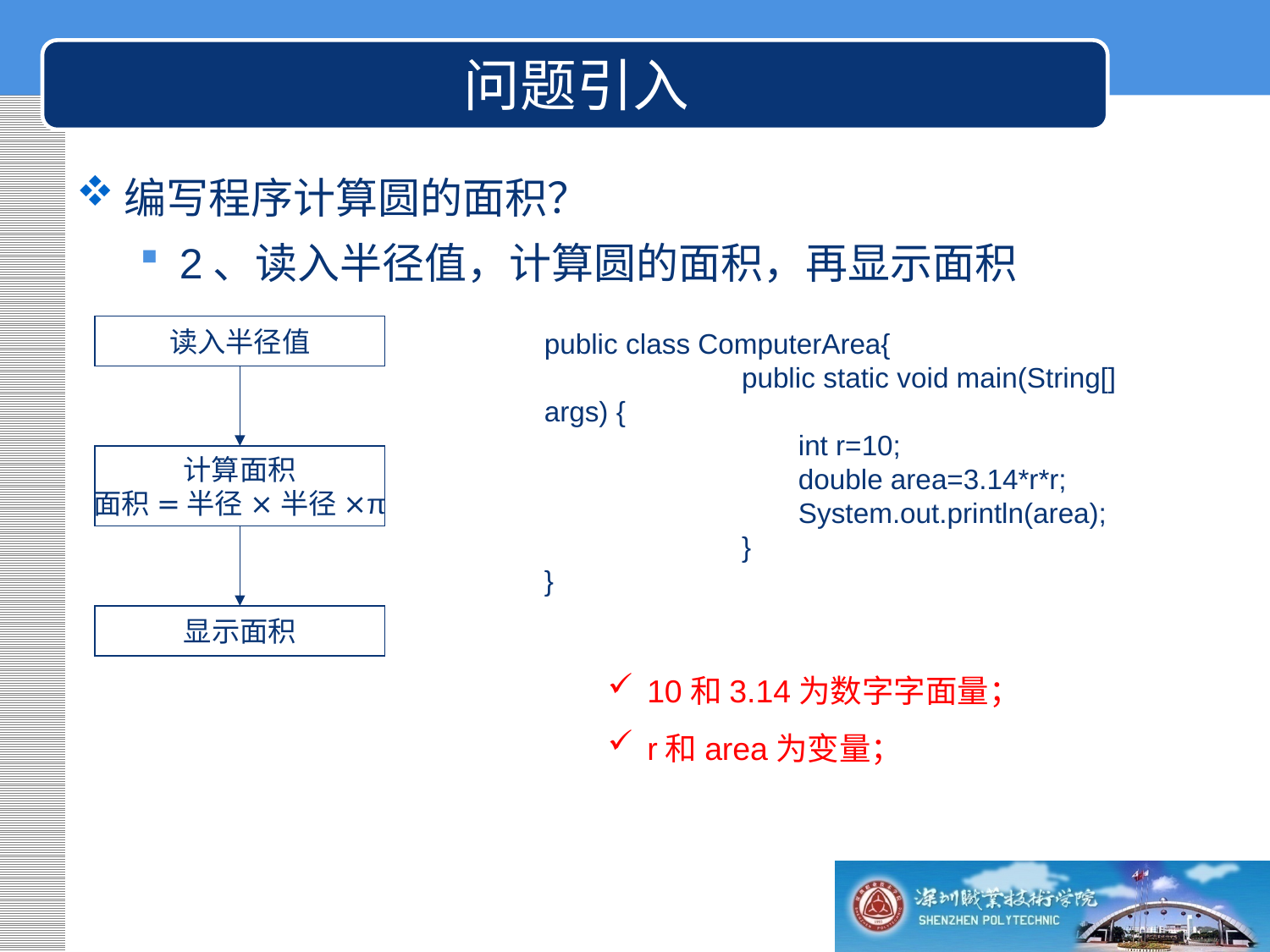

问题引入
编写程序计算圆的面积？
2、读入半径值，计算圆的面积，再显示面积

读入半径值
计算面积
面积=半径×半径×π
显示面积
public class ComputerArea{
	         public static void main(String[] args) {
		int r=10;
		double area=3.14*r*r;
		System.out.println(area);
	         }
}
10和3.14为数字字面量；
r和area为变量；